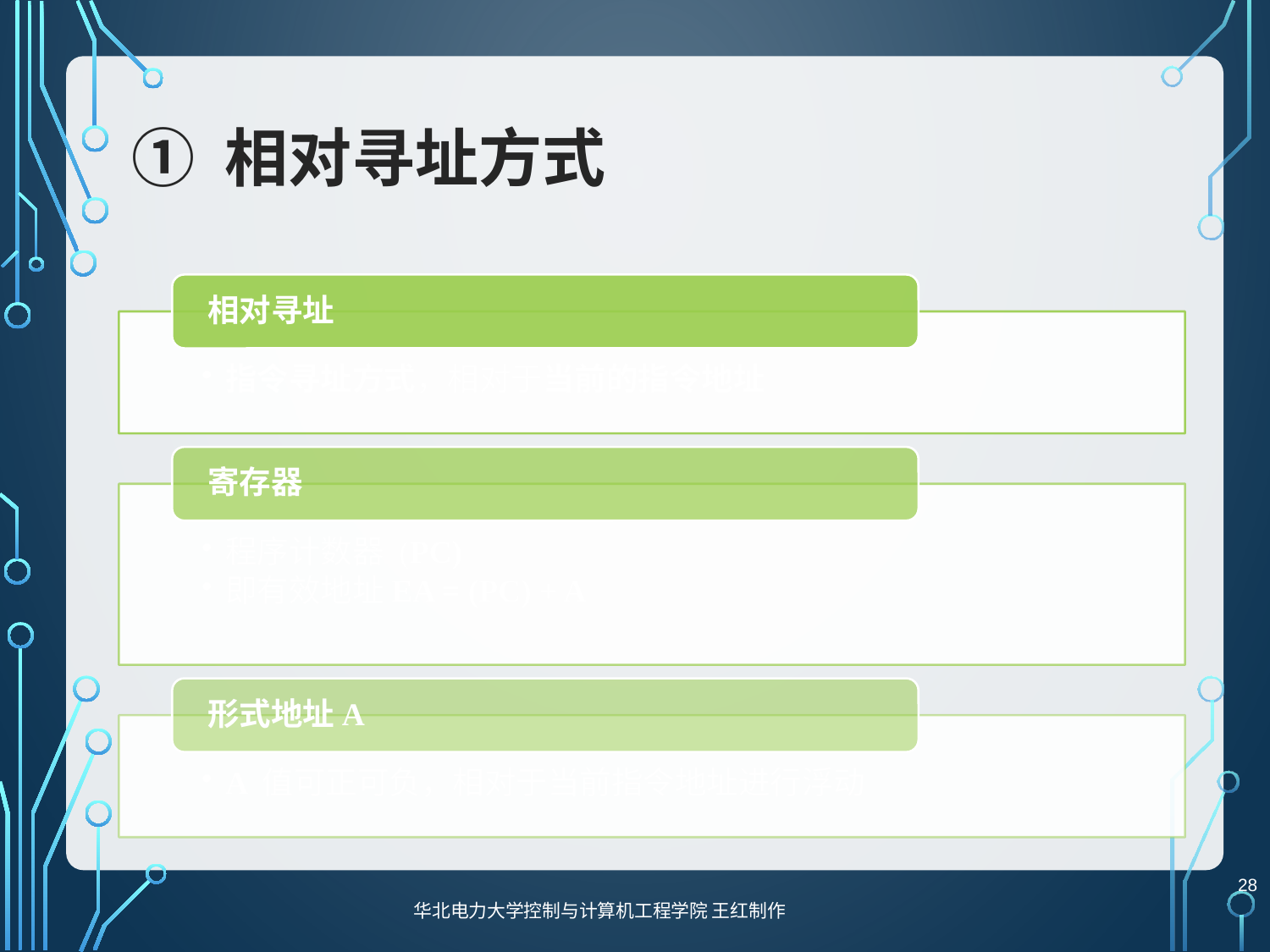

# ① 相对寻址方式
指令寻址方式，相对于当前的指令地址
相对寻址
程序计数器 (PC)
即有效地址EA = (PC) + A
寄存器
A 值可正可负，相对于当前指令地址进行浮动
形式地址A
28
华北电力大学控制与计算机工程学院 王红制作